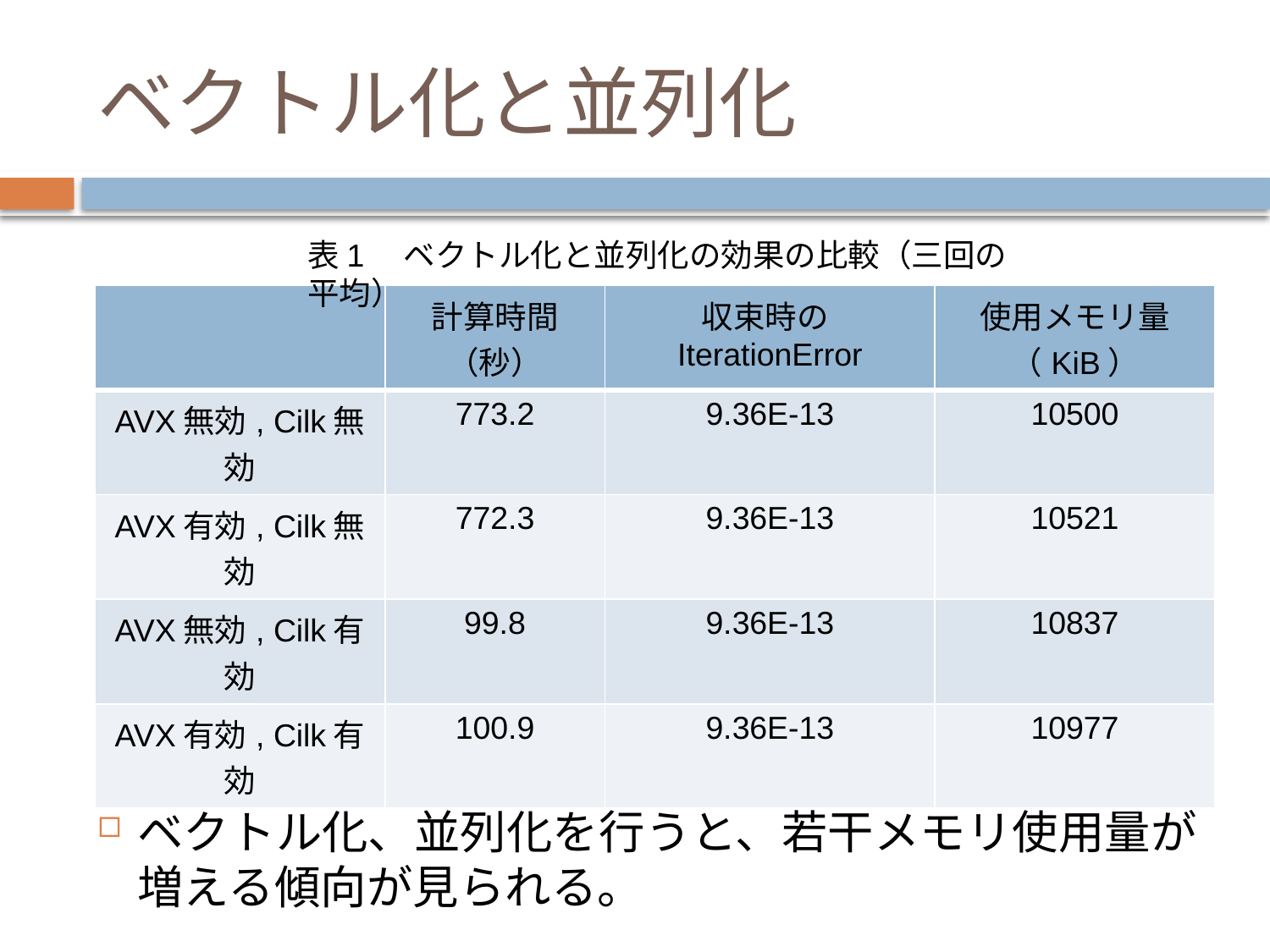

# ベクトル化と並列化

表1から分かるとおり、AVXによるベクトル化は効果がない。一方、Cilkによる並列化は非常に効果的である。
ベクトル化、並列化による誤差は（ほとんど）ない。
ベクトル化、並列化を行うと、若干メモリ使用量が増える傾向が見られる。

表1　ベクトル化と並列化の効果の比較（三回の平均）
|  | 計算時間（秒） | 収束時のIterationError | 使用メモリ量（KiB） |
| --- | --- | --- | --- |
| AVX無効, Cilk無効 | 773.2 | 9.36E-13 | 10500 |
| AVX有効, Cilk無効 | 772.3 | 9.36E-13 | 10521 |
| AVX無効, Cilk有効 | 99.8 | 9.36E-13 | 10837 |
| AVX有効, Cilk有効 | 100.9 | 9.36E-13 | 10977 |